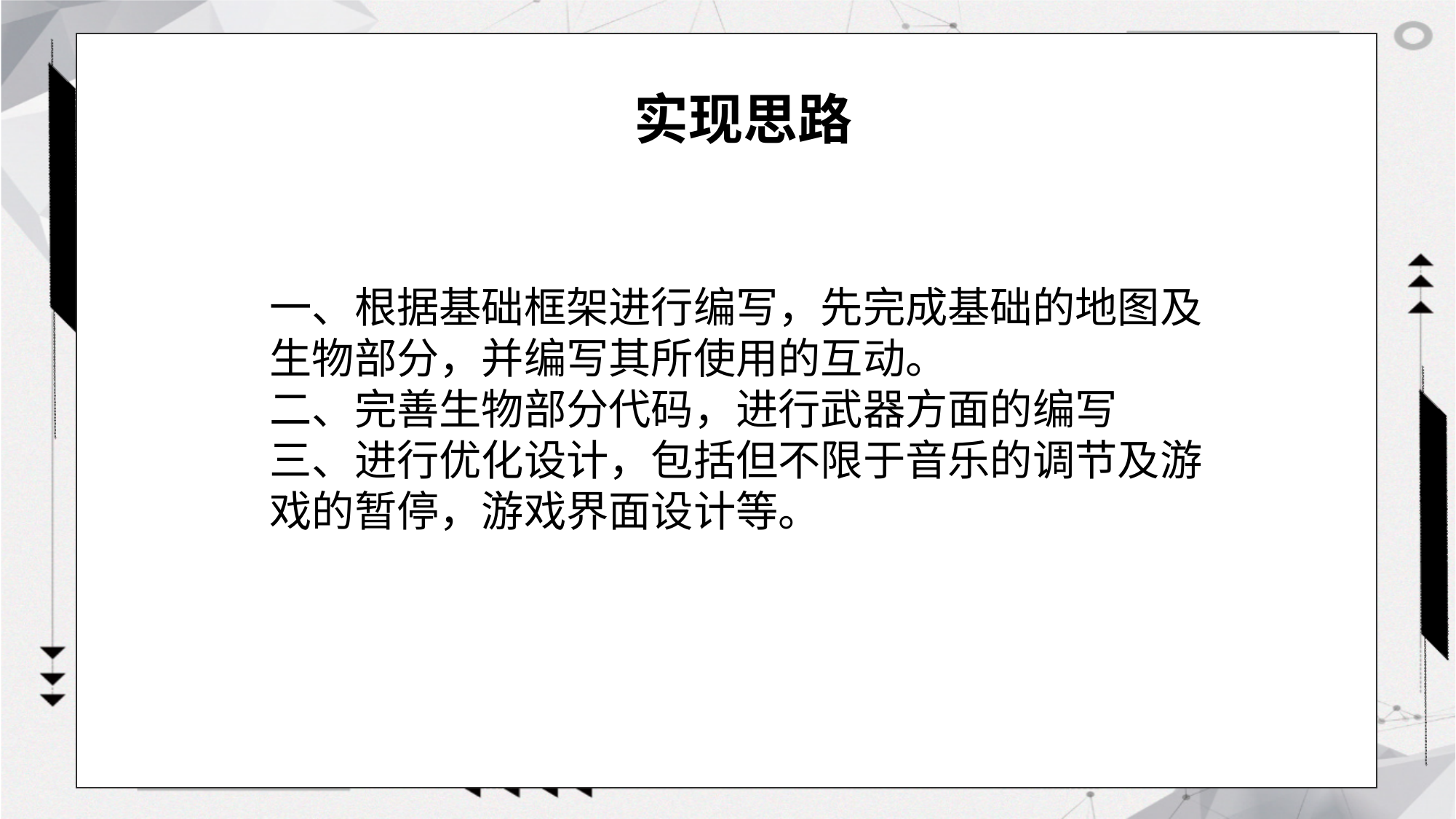

实现思路
一、根据基础框架进行编写，先完成基础的地图及生物部分，并编写其所使用的互动。
二、完善生物部分代码，进行武器方面的编写
三、进行优化设计，包括但不限于音乐的调节及游戏的暂停，游戏界面设计等。